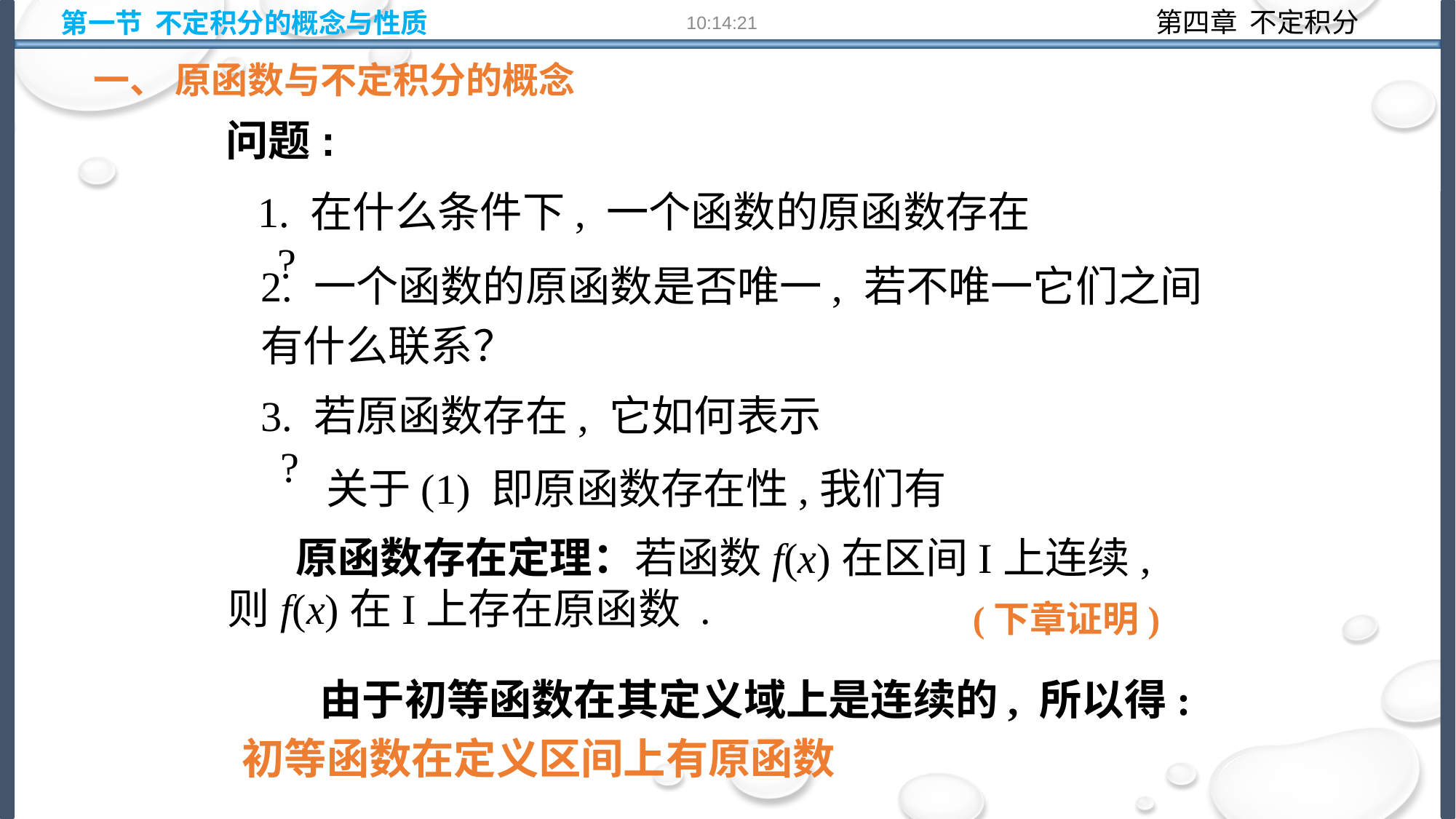

第一节  不定积分的概念与性质
10:14:21
一、 原函数与不定积分的概念
问题:
1. 在什么条件下, 一个函数的原函数存在 ?
2. 一个函数的原函数是否唯一, 若不唯一它们之间
有什么联系？
3. 若原函数存在, 它如何表示 ?
关于(1) 即原函数存在性,我们有
      原函数存在定理：若函数f(x)在区间I上连续,则f(x)在I上存在原函数 .
(下章证明)
       由于初等函数在其定义域上是连续的, 所以得:
初等函数在定义区间上有原函数